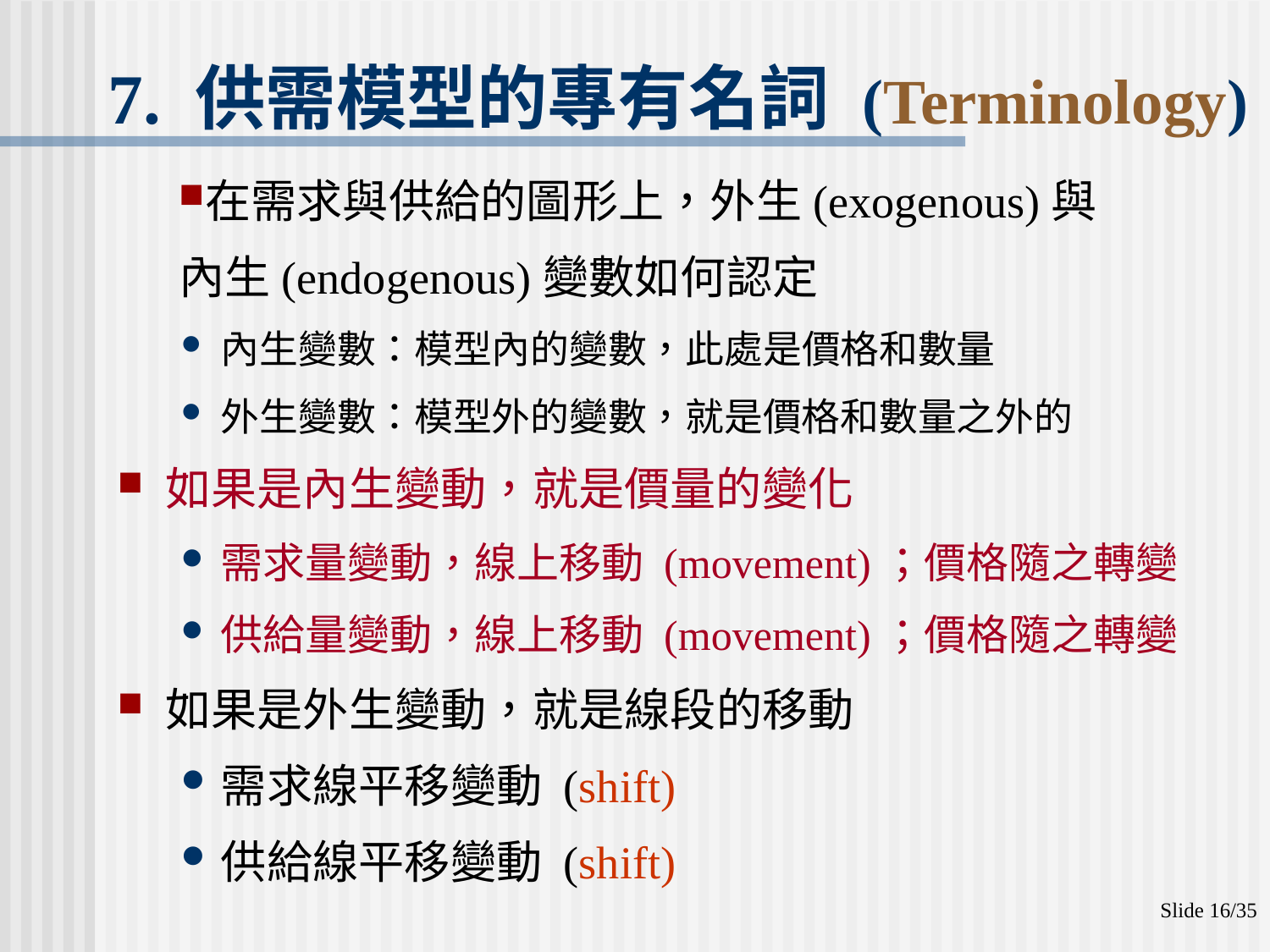

# 7. 供需模型的專有名詞 (Terminology)
在需求與供給的圖形上，外生(exogenous)與
內生(endogenous)變數如何認定
內生變數：模型內的變數，此處是價格和數量
外生變數：模型外的變數，就是價格和數量之外的
如果是內生變動，就是價量的變化
需求量變動，線上移動 (movement)；價格隨之轉變
供給量變動，線上移動 (movement)；價格隨之轉變
如果是外生變動，就是線段的移動
需求線平移變動 (shift)
供給線平移變動 (shift)
Slide 16/35